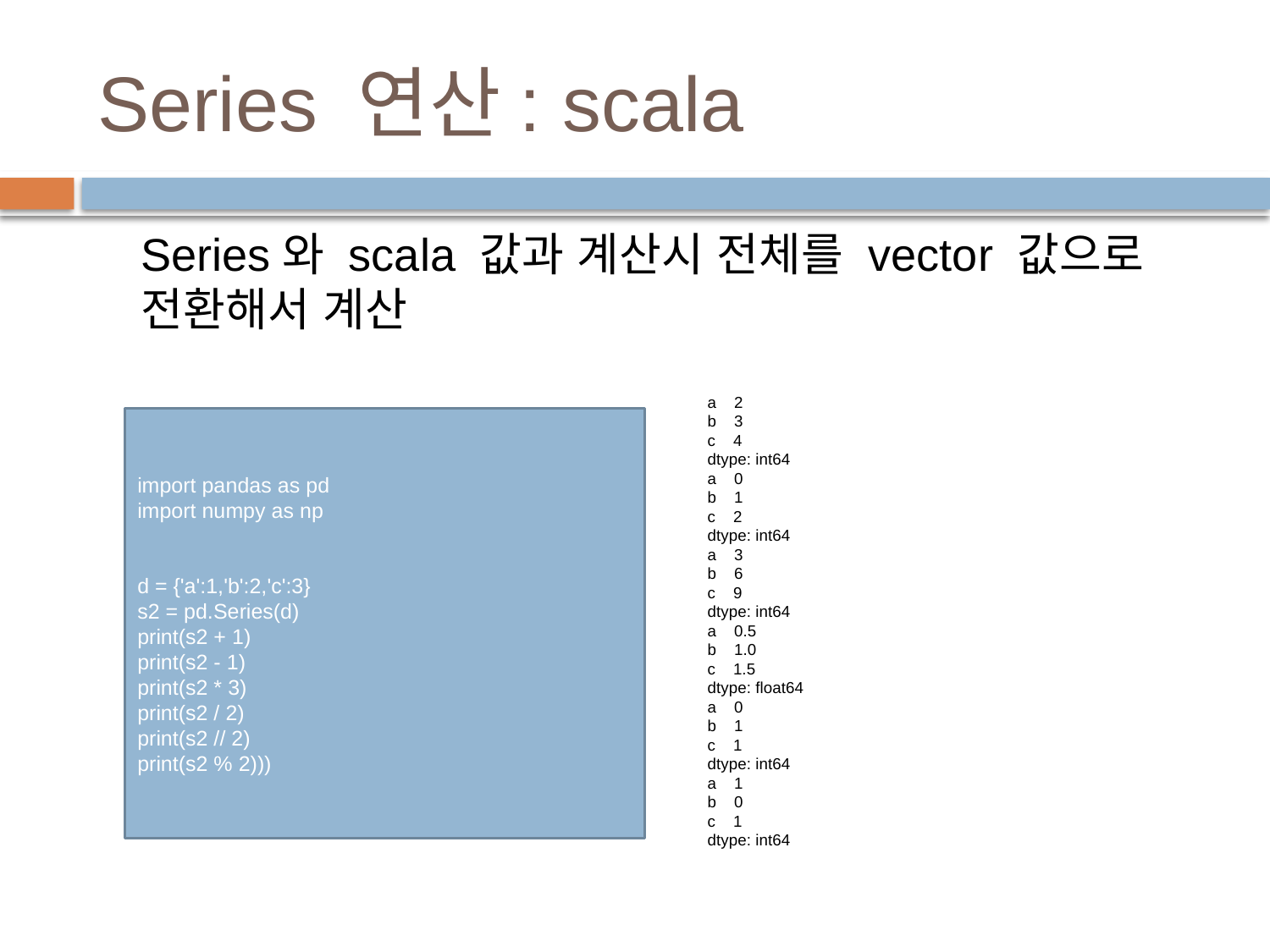

# Series 연산: scala
Series와 scala 값과 계산시 전체를 vector 값으로 전환해서 계산
a    2
b    3
c    4
dtype: int64
a    0
b    1
c    2
dtype: int64
a    3
b    6
c    9
dtype: int64
a    0.5
b    1.0
c    1.5
dtype: float64
a    0
b    1
c    1
dtype: int64
a    1
b    0
c    1
dtype: int64
import pandas as pd
import numpy as np

d = {'a':1,'b':2,'c':3}
s2 = pd.Series(d)
print(s2 + 1)
print(s2 - 1)
print(s2 * 3)
print(s2 / 2)
print(s2 // 2)
print(s2 % 2)))